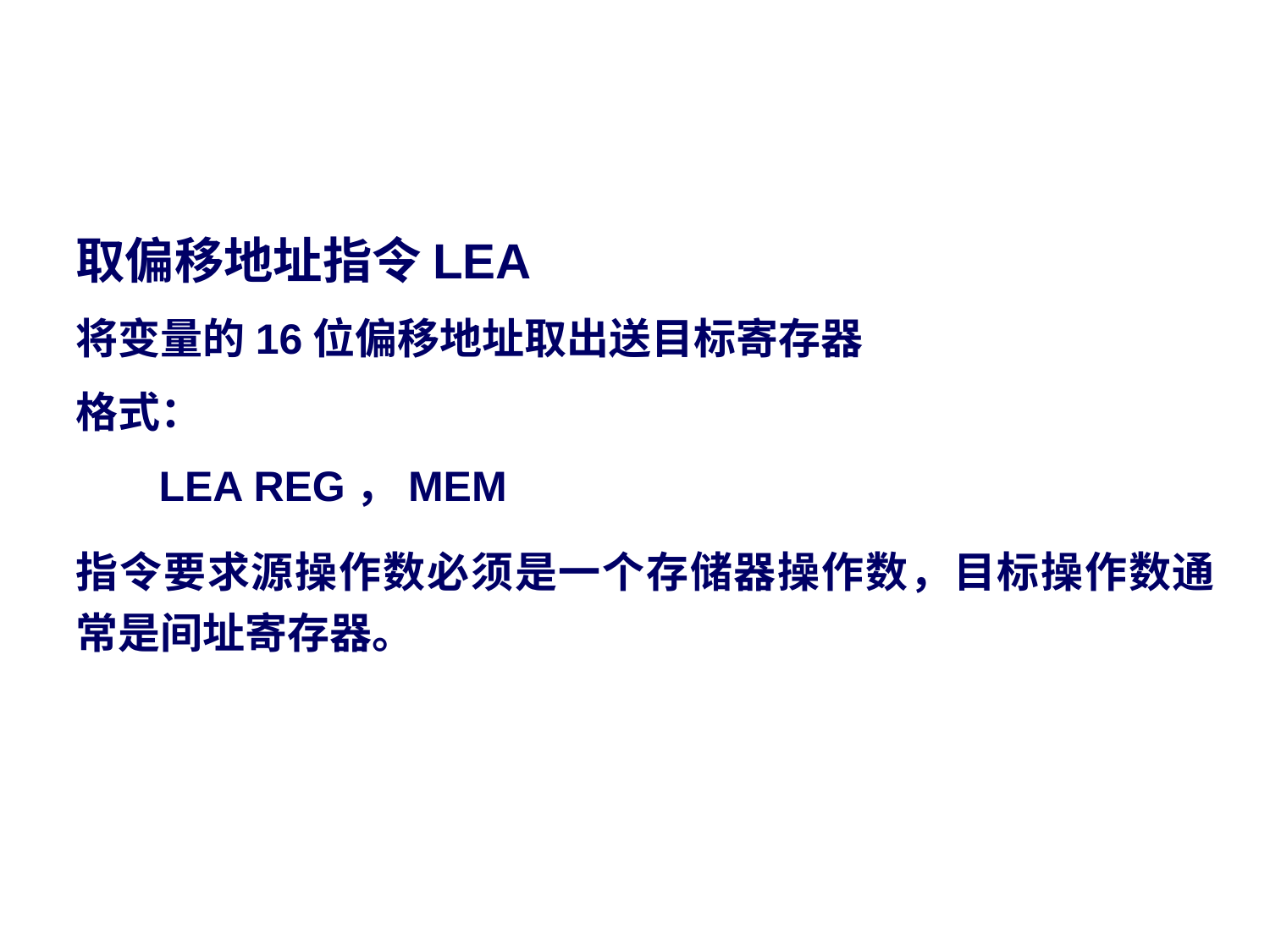

#
取偏移地址指令LEA
将变量的16位偏移地址取出送目标寄存器
格式：
       LEA REG，MEM
指令要求源操作数必须是一个存储器操作数，目标操作数通常是间址寄存器。